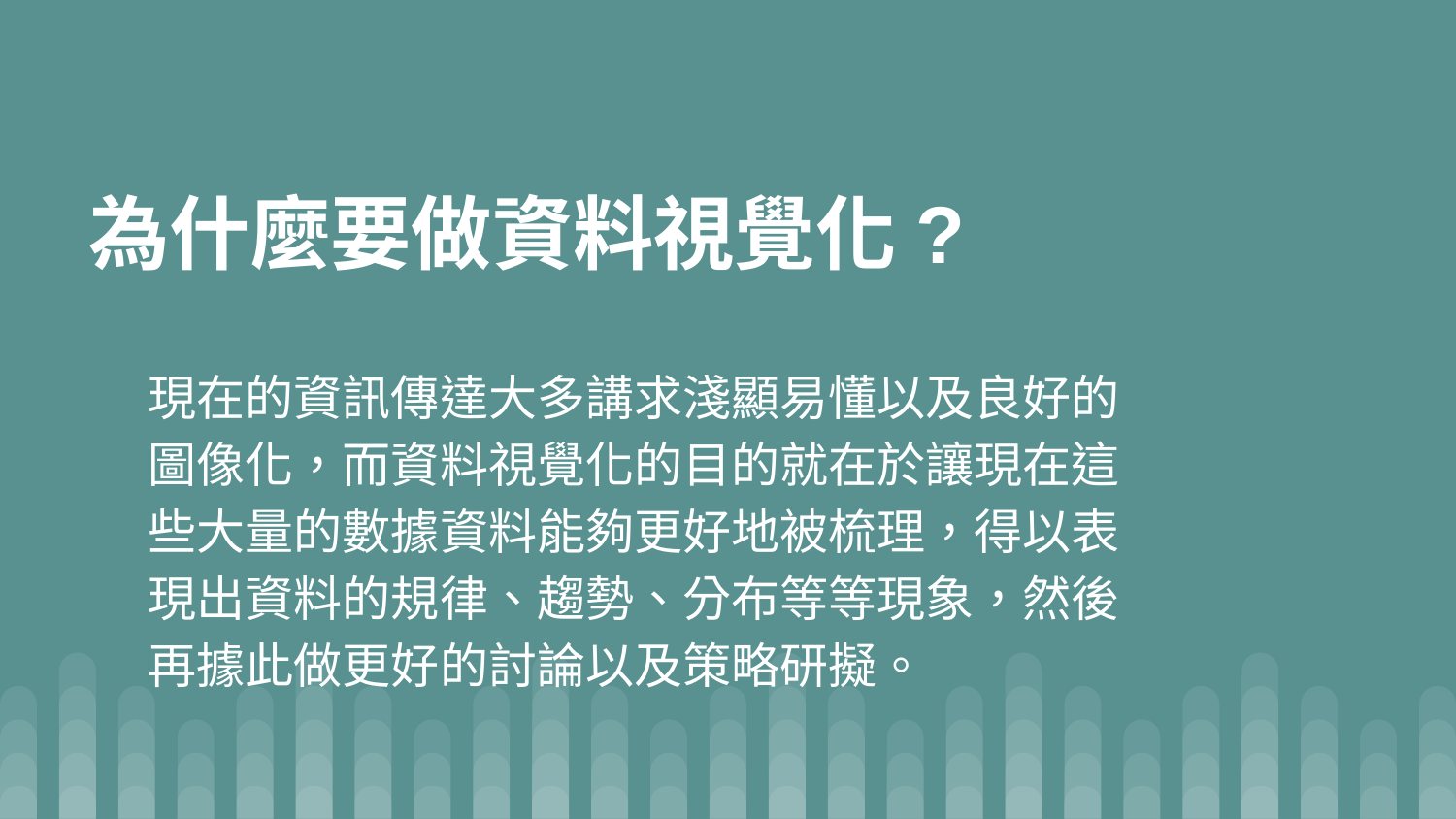

# 為什麼要做資料視覺化?
現在的資訊傳達大多講求淺顯易懂以及良好的圖像化，而資料視覺化的目的就在於讓現在這些大量的數據資料能夠更好地被梳理，得以表現出資料的規律、趨勢、分布等等現象，然後再據此做更好的討論以及策略研擬。